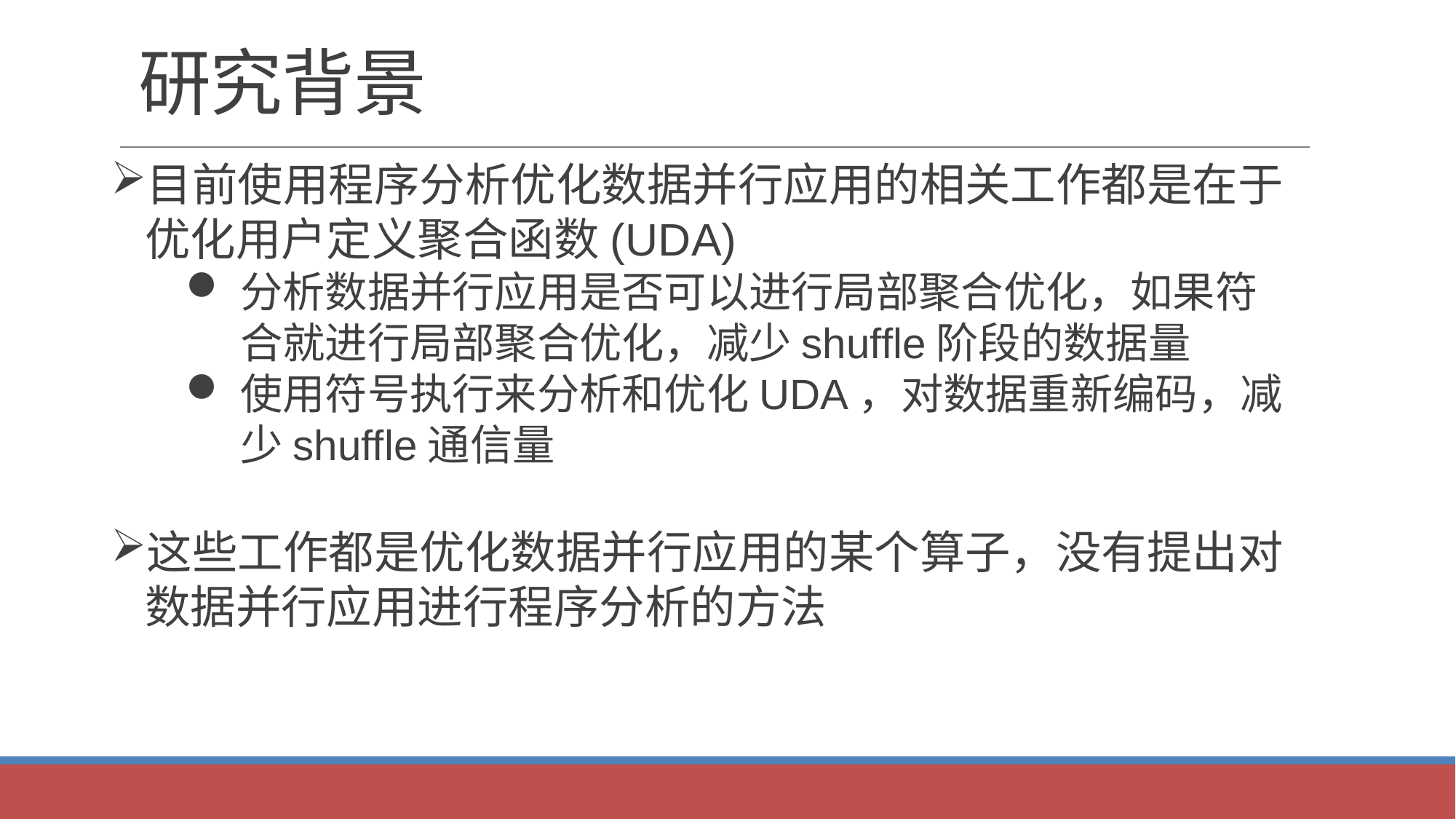

# 研究背景
目前使用程序分析优化数据并行应用的相关工作都是在于优化用户定义聚合函数(UDA)
分析数据并行应用是否可以进行局部聚合优化，如果符合就进行局部聚合优化，减少shuffle阶段的数据量
使用符号执行来分析和优化UDA，对数据重新编码，减少shuffle通信量

这些工作都是优化数据并行应用的某个算子，没有提出对数据并行应用进行程序分析的方法